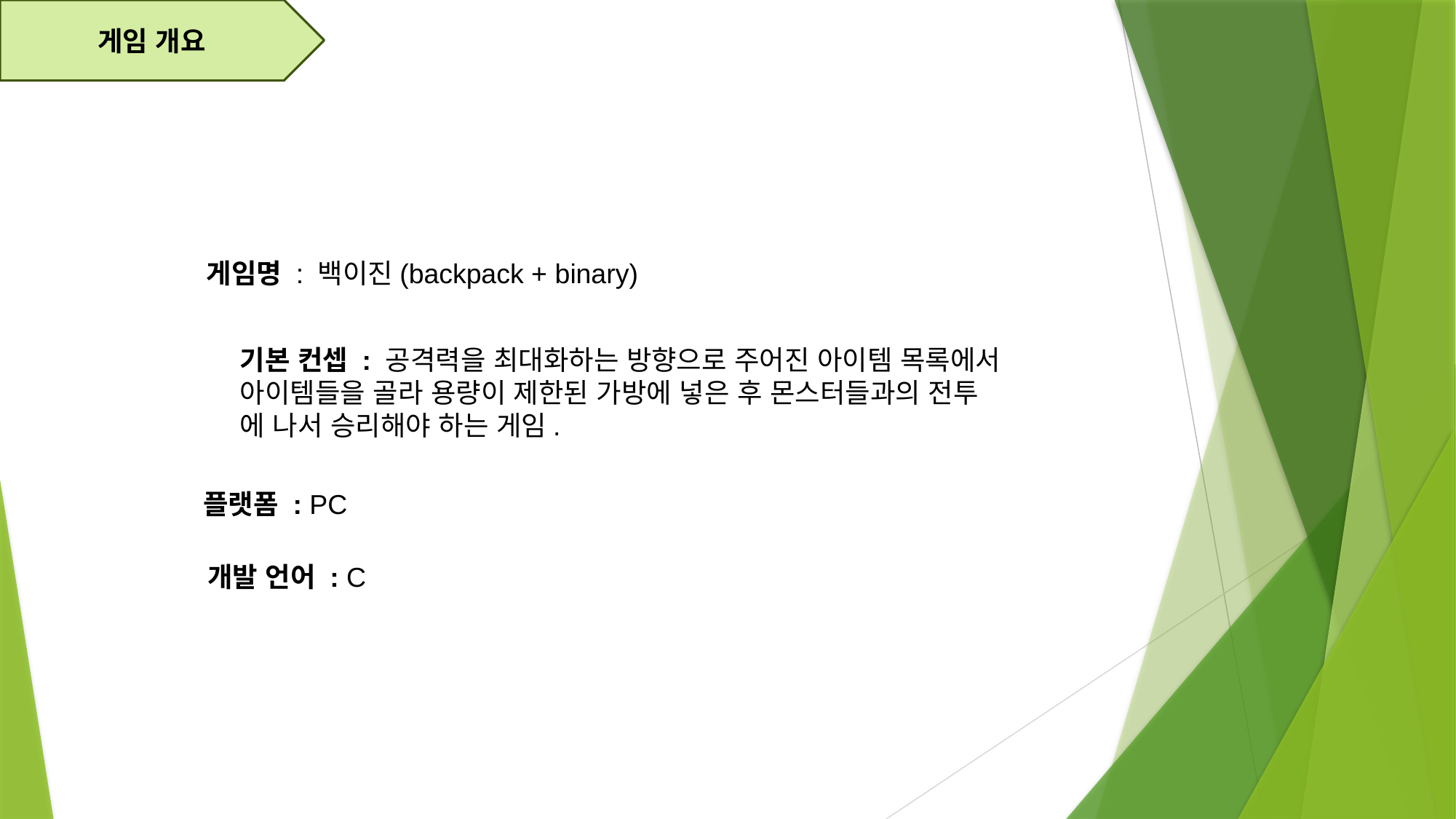

게임 개요
게임명 : 백이진(backpack + binary)

기본 컨셉 : 공격력을 최대화하는 방향으로 주어진 아이템 목록에서
아이템들을 골라 용량이 제한된 가방에 넣은 후 몬스터들과의 전투
에 나서 승리해야 하는 게임.
플랫폼 : PC

개발 언어 : C